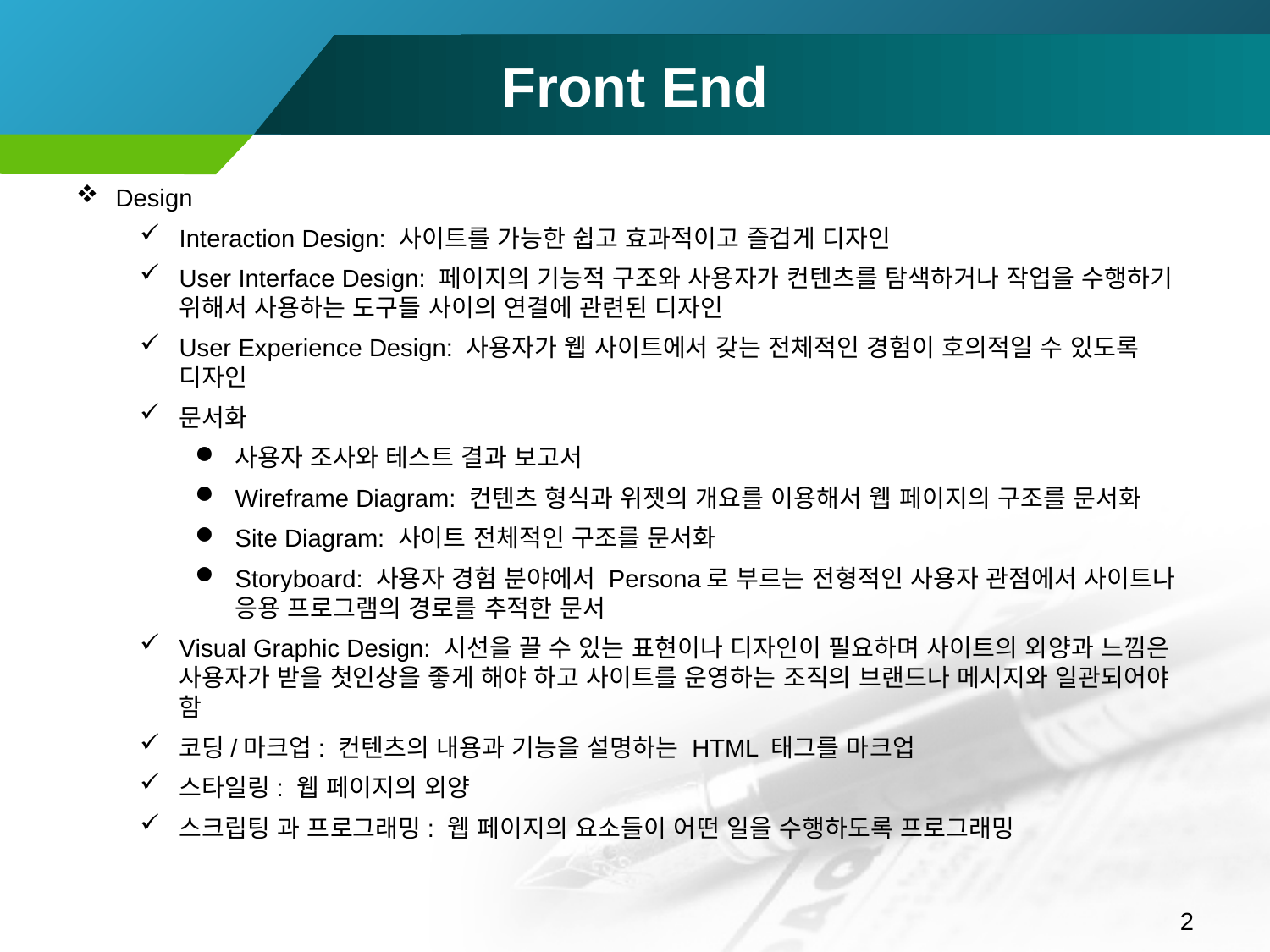

# Front End
Design
Interaction Design: 사이트를 가능한 쉽고 효과적이고 즐겁게 디자인
User Interface Design: 페이지의 기능적 구조와 사용자가 컨텐츠를 탐색하거나 작업을 수행하기 위해서 사용하는 도구들 사이의 연결에 관련된 디자인
User Experience Design: 사용자가 웹 사이트에서 갖는 전체적인 경험이 호의적일 수 있도록 디자인
문서화
사용자 조사와 테스트 결과 보고서
Wireframe Diagram: 컨텐츠 형식과 위젯의 개요를 이용해서 웹 페이지의 구조를 문서화
Site Diagram: 사이트 전체적인 구조를 문서화
Storyboard: 사용자 경험 분야에서 Persona로 부르는 전형적인 사용자 관점에서 사이트나 응용 프로그램의 경로를 추적한 문서
Visual Graphic Design: 시선을 끌 수 있는 표현이나 디자인이 필요하며 사이트의 외양과 느낌은 사용자가 받을 첫인상을 좋게 해야 하고 사이트를 운영하는 조직의 브랜드나 메시지와 일관되어야 함
코딩/마크업: 컨텐츠의 내용과 기능을 설명하는 HTML 태그를 마크업
스타일링: 웹 페이지의 외양
스크립팅 과 프로그래밍: 웹 페이지의 요소들이 어떤 일을 수행하도록 프로그래밍
2